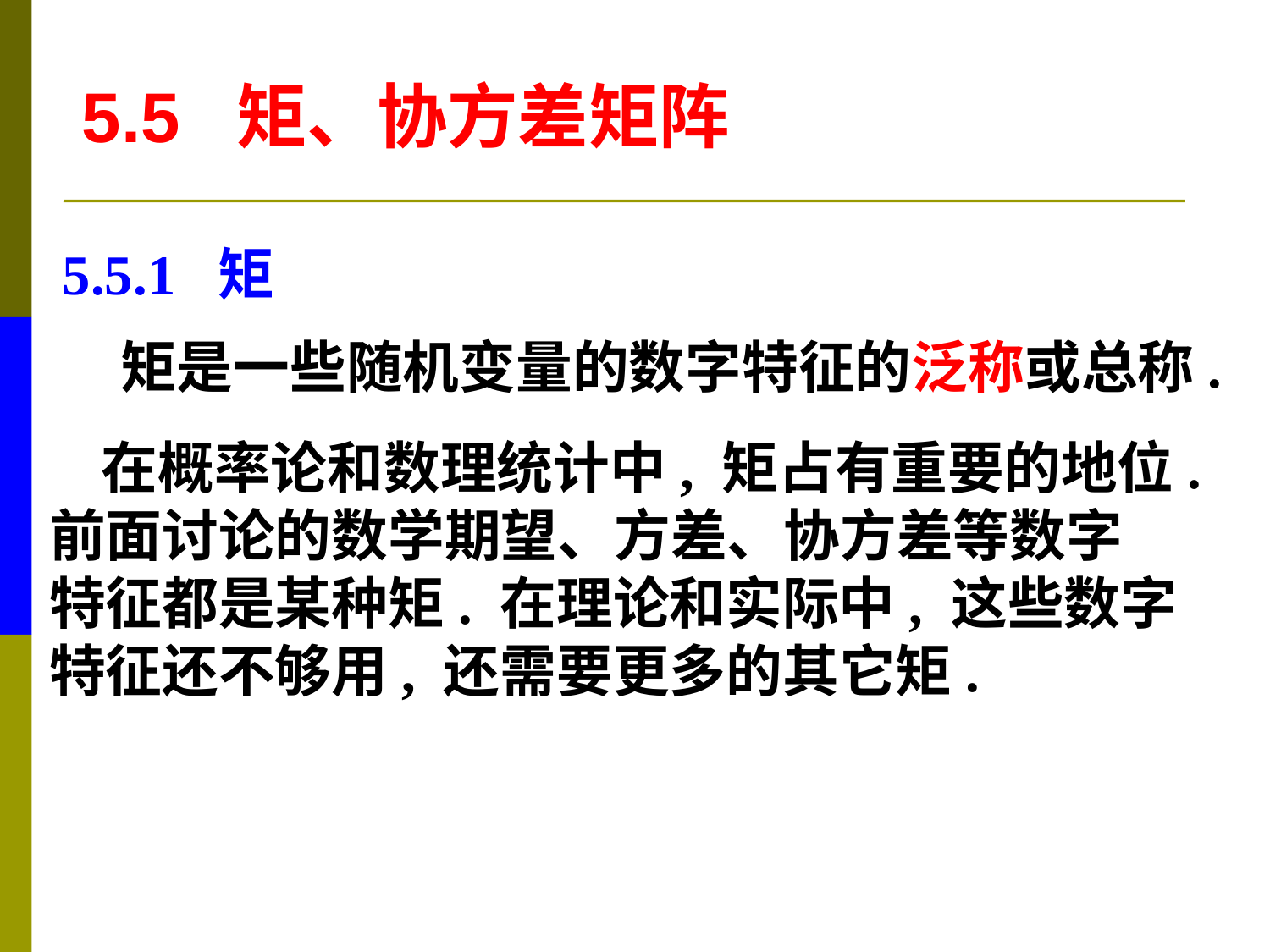

5.5  矩、协方差矩阵
5.5.1  矩
矩是一些随机变量的数字特征的泛称或总称.
   在概率论和数理统计中, 矩占有重要的地位.
前面讨论的数学期望、方差、协方差等数字
特征都是某种矩. 在理论和实际中, 这些数字
特征还不够用, 还需要更多的其它矩.